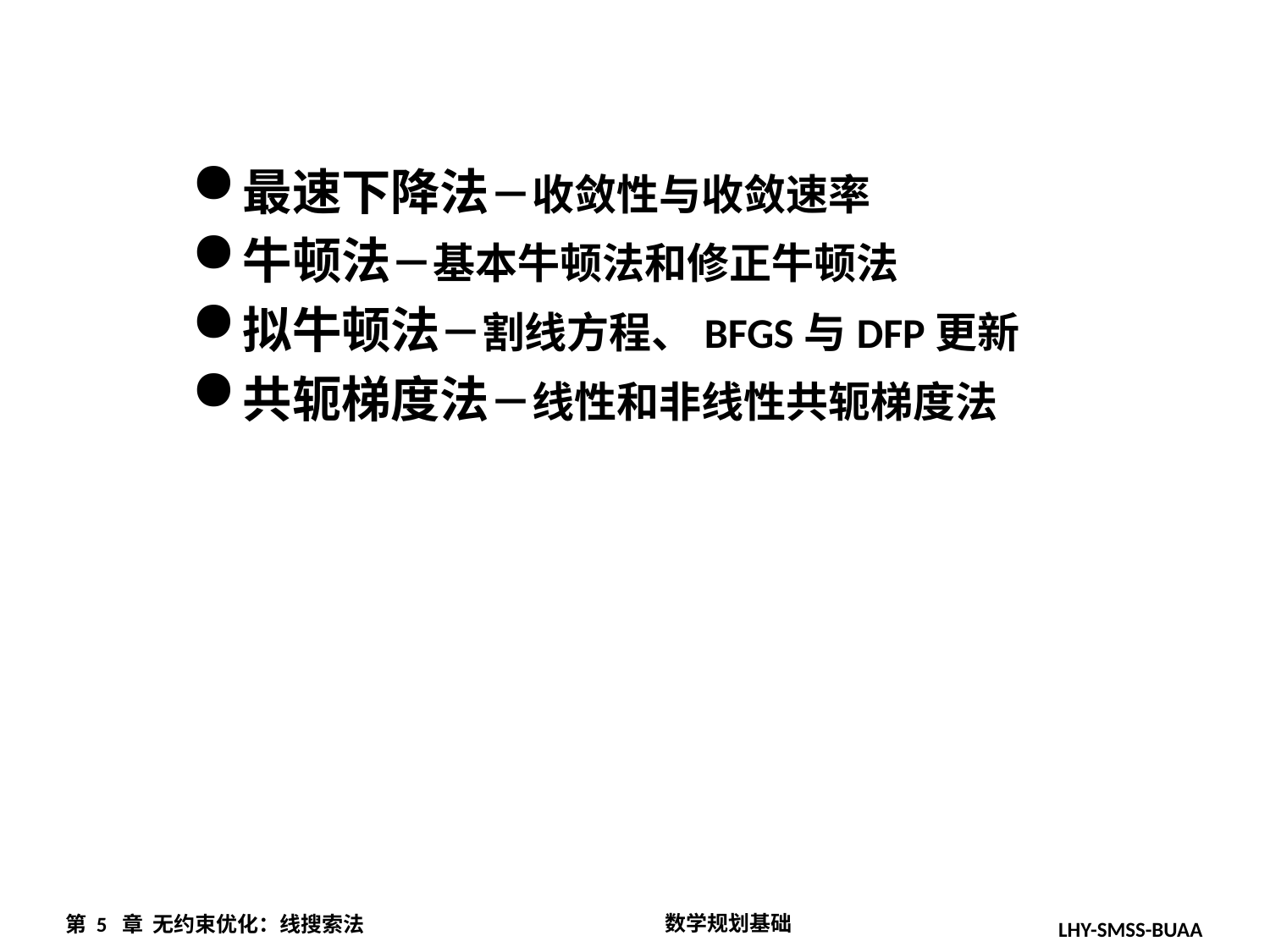

最速下降法－收敛性与收敛速率
牛顿法－基本牛顿法和修正牛顿法
拟牛顿法－割线方程、BFGS与DFP更新
共轭梯度法－线性和非线性共轭梯度法